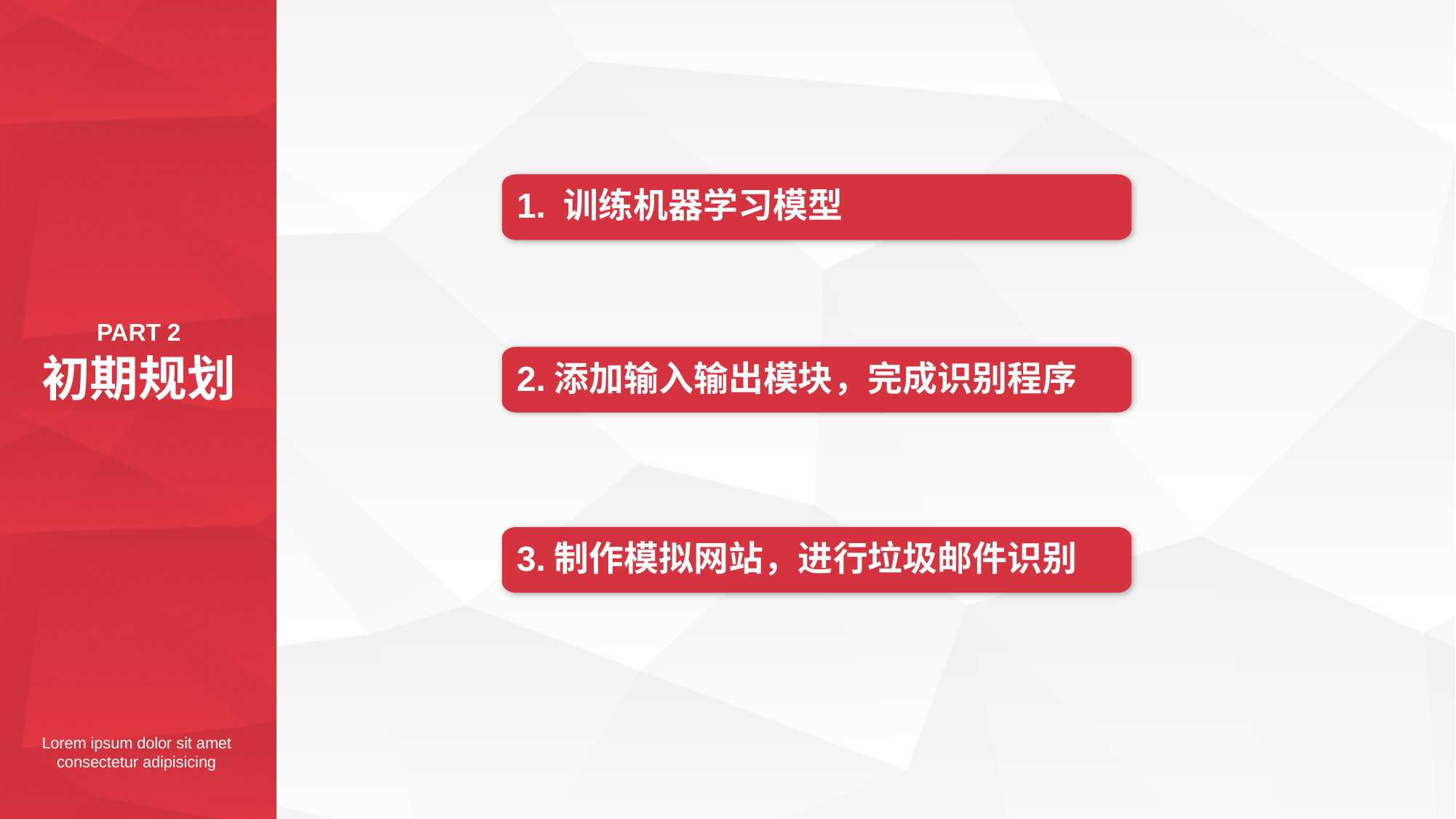

1. 训练机器学习模型
PART 2
初期规划
2.添加输入输出模块，完成识别程序
3.制作模拟网站，进行垃圾邮件识别